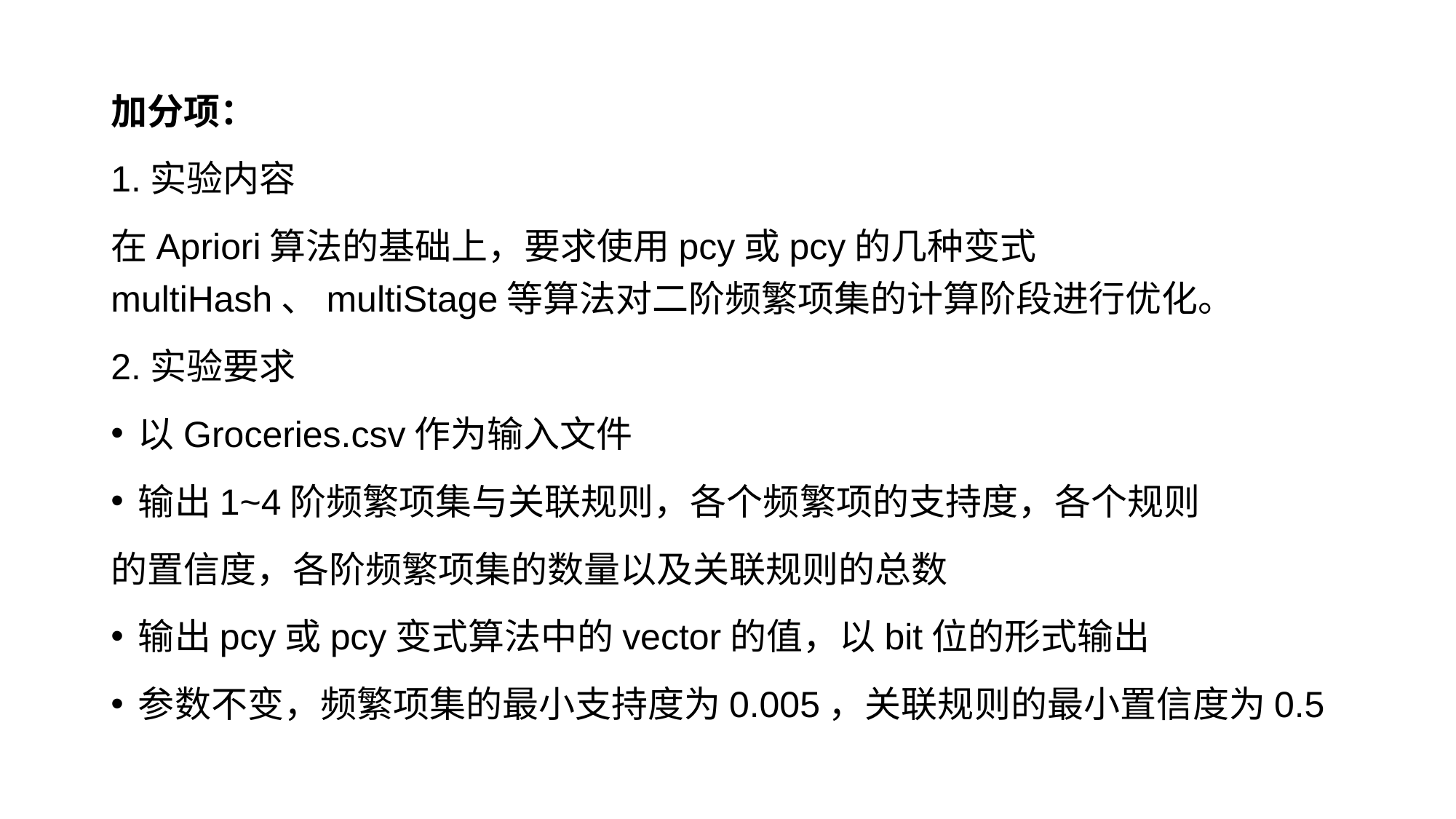

加分项：
1.实验内容
在Apriori算法的基础上，要求使用pcy或pcy的几种变式multiHash、multiStage等算法对二阶频繁项集的计算阶段进行优化。
2.实验要求
以Groceries.csv作为输入文件
输出1~4阶频繁项集与关联规则，各个频繁项的支持度，各个规则
的置信度，各阶频繁项集的数量以及关联规则的总数
输出pcy或pcy变式算法中的vector的值，以bit位的形式输出
参数不变，频繁项集的最小支持度为0.005，关联规则的最小置信度为0.5